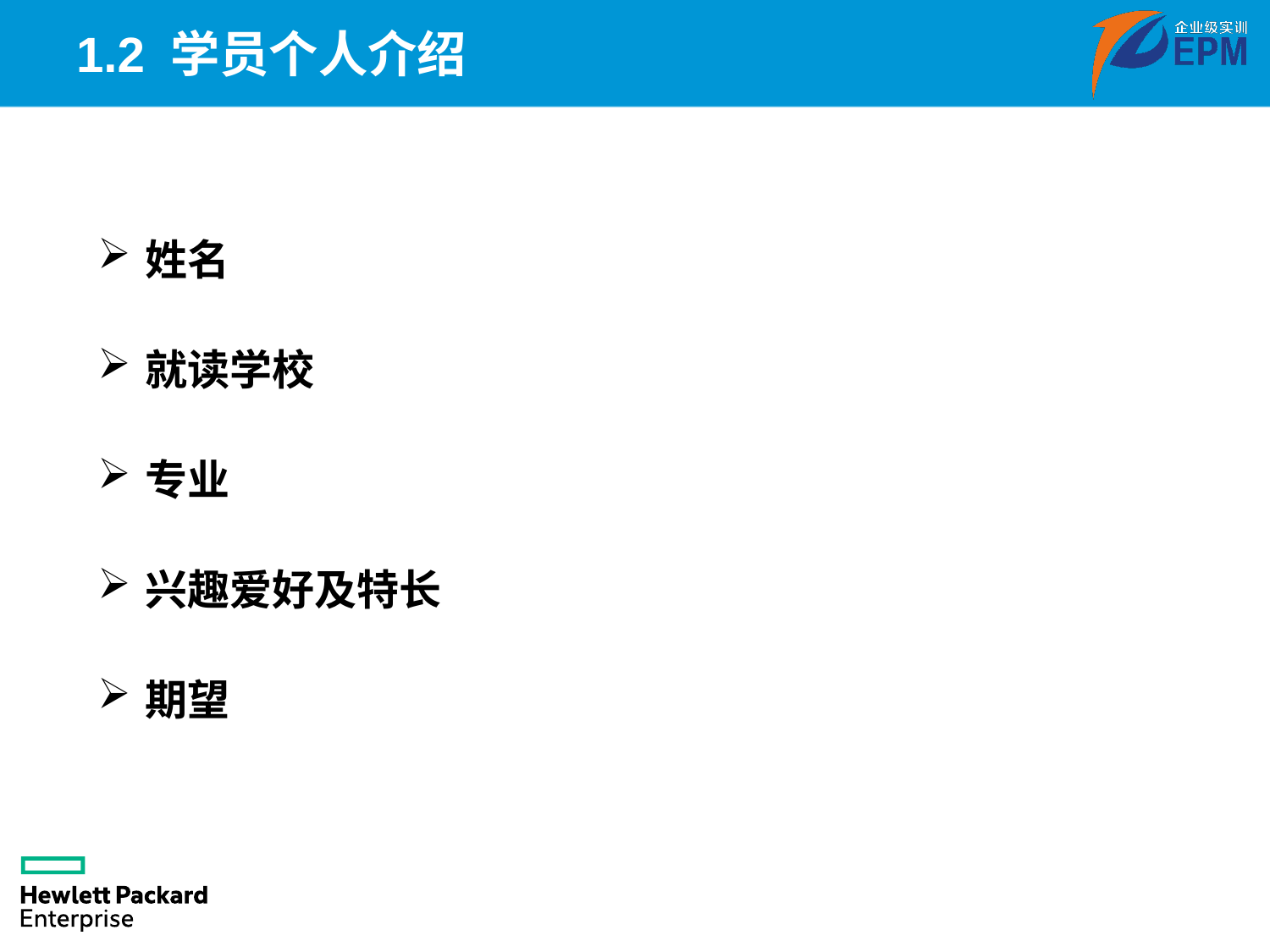

# 1.2 学员个人介绍
姓名
就读学校
专业
兴趣爱好及特长
期望